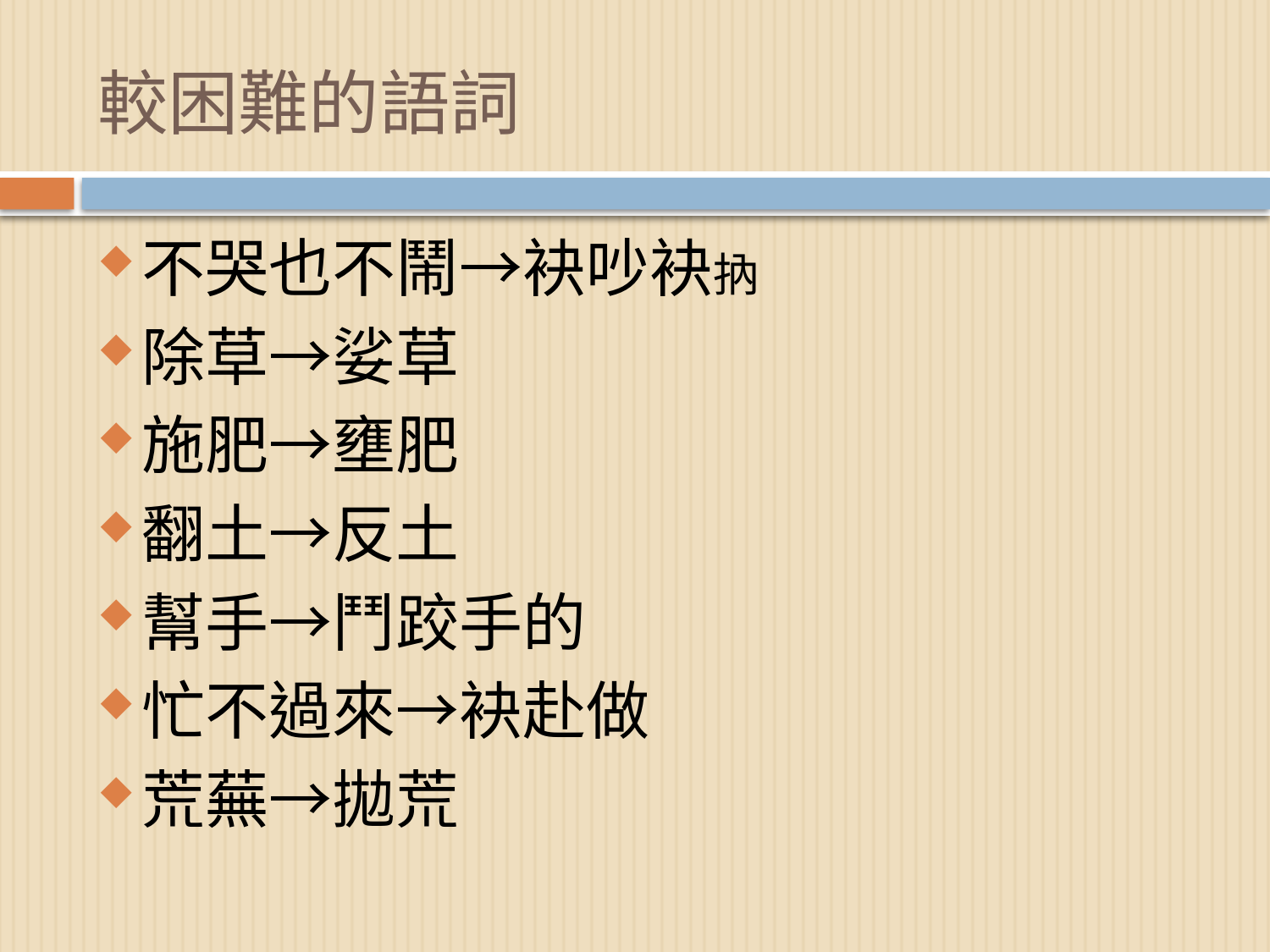

# 較困難的語詞
不哭也不鬧→袂吵袂抐
除草→娑草
施肥→壅肥
翻土→反土
幫手→鬥跤手的
忙不過來→袂赴做
荒蕪→拋荒